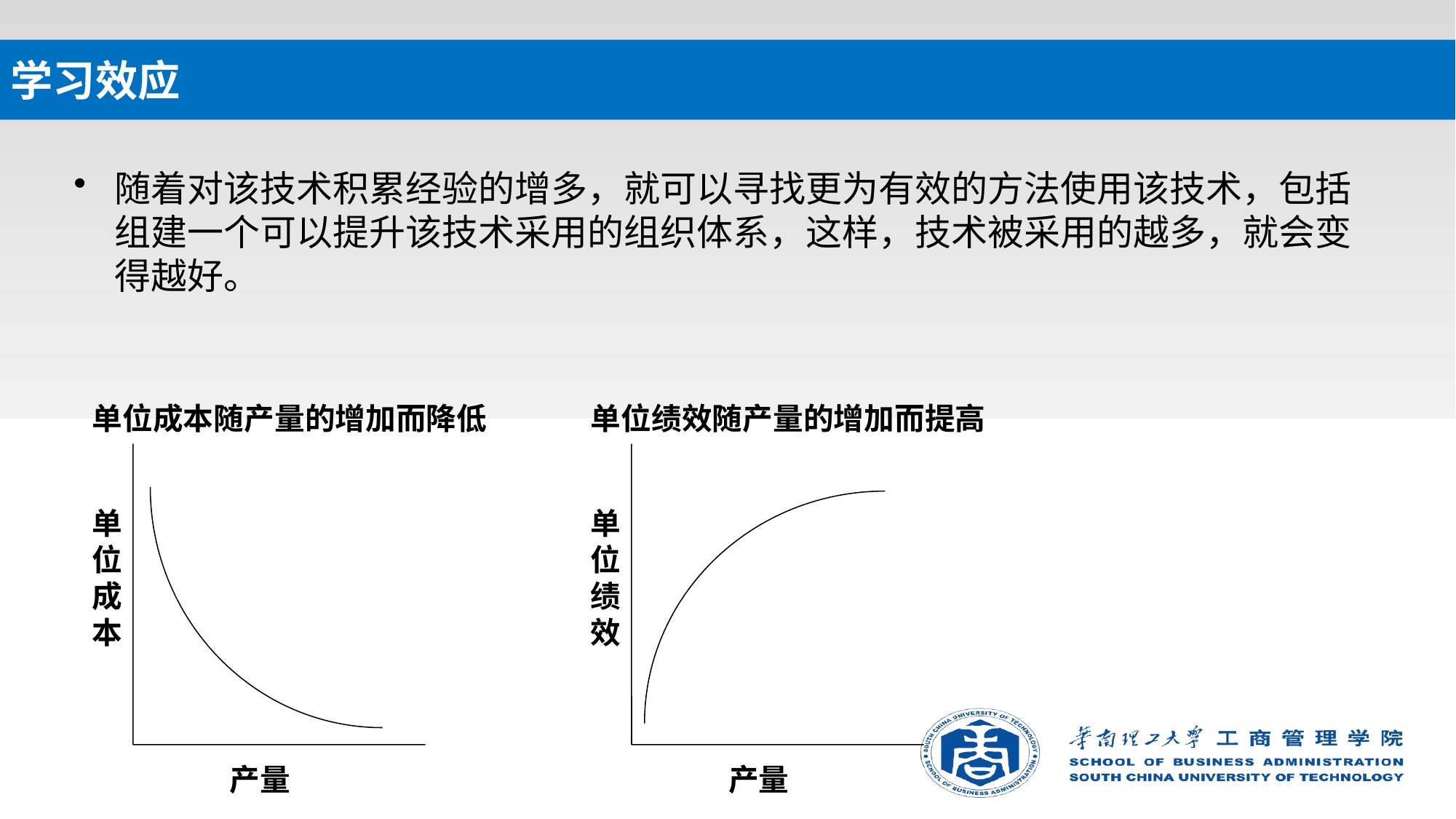

# 学习效应
随着对该技术积累经验的增多，就可以寻找更为有效的方法使用该技术，包括组建一个可以提升该技术采用的组织体系，这样，技术被采用的越多，就会变得越好。

单位成本随产量的增加而降低

单
位
成
本

产量
单位绩效随产量的增加而提高

单
位
绩
效

产量